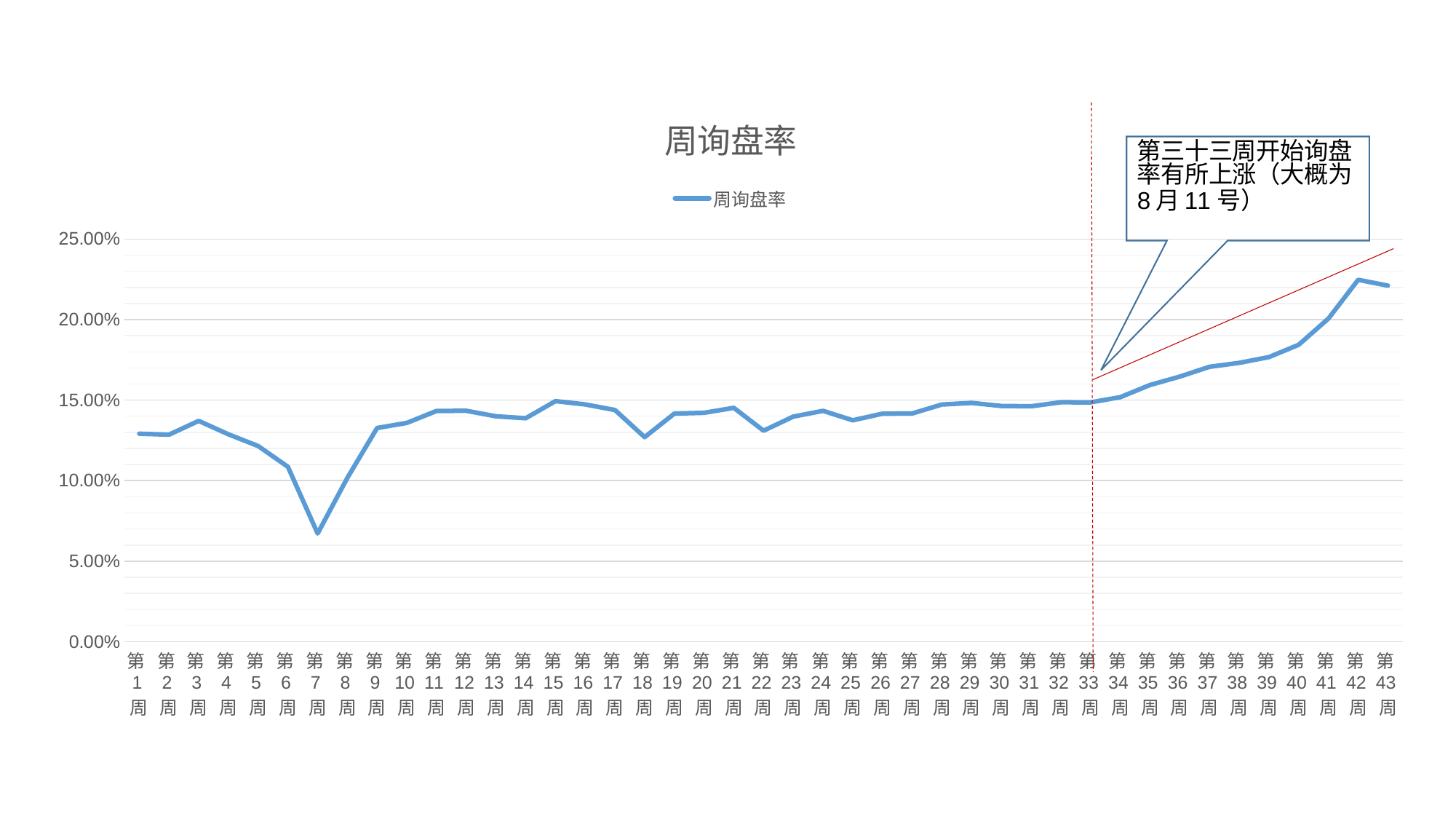

### Chart:

| Category | 周询盘率 |
|---|---|
| 第1周 | 0.1291531975874788 |
| 第2周 | 0.1285411749496134 |
| 第3周 | 0.13711199336335336 |
| 第4周 | 0.12877287915071448 |
| 第5周 | 0.12148068384813436 |
| 第6周 | 0.1086002706185567 |
| 第7周 | 0.06720547544033252 |
| 第8周 | 0.10173712428483171 |
| 第9周 | 0.13270090321890657 |
| 第10周 | 0.13583732669326942 |
| 第11周 | 0.14325637721436446 |
| 第12周 | 0.14338568734272747 |
| 第13周 | 0.139952538044084 |
| 第14周 | 0.13875953145507663 |
| 第15周 | 0.14940606725365868 |
| 第16周 | 0.1473529112274313 |
| 第17周 | 0.14385737739950227 |
| 第18周 | 0.1270193589369159 |
| 第19周 | 0.14163247464734463 |
| 第20周 | 0.14212177677150215 |
| 第21周 | 0.1452445740354599 |
| 第22周 | 0.13100985058571432 |
| 第23周 | 0.1397656181331593 |
| 第24周 | 0.14335340003908786 |
| 第25周 | 0.13747628726026667 |
| 第26周 | 0.14158512116558933 |
| 第27周 | 0.14169172432936794 |
| 第28周 | 0.147301139548263 |
| 第29周 | 0.1482909837371106 |
| 第30周 | 0.1463958022414656 |
| 第31周 | 0.1461944291464297 |
| 第32周 | 0.14868669127477765 |
| 第33周 | 0.14863600005916197 |
| 第34周 | 0.15185956094733793 |
| 第35周 | 0.1593998982078853 |
| 第36周 | 0.1646037680120861 |
| 第37周 | 0.17068838762384358 |
| 第38周 | 0.17314953628739949 |
| 第39周 | 0.17674360023990118 |
| 第40周 | 0.18438482006730963 |
| 第41周 | 0.2006369551680656 |
| 第42周 | 0.22470582300248904 |
| 第43周 | 0.22107454373939436 |